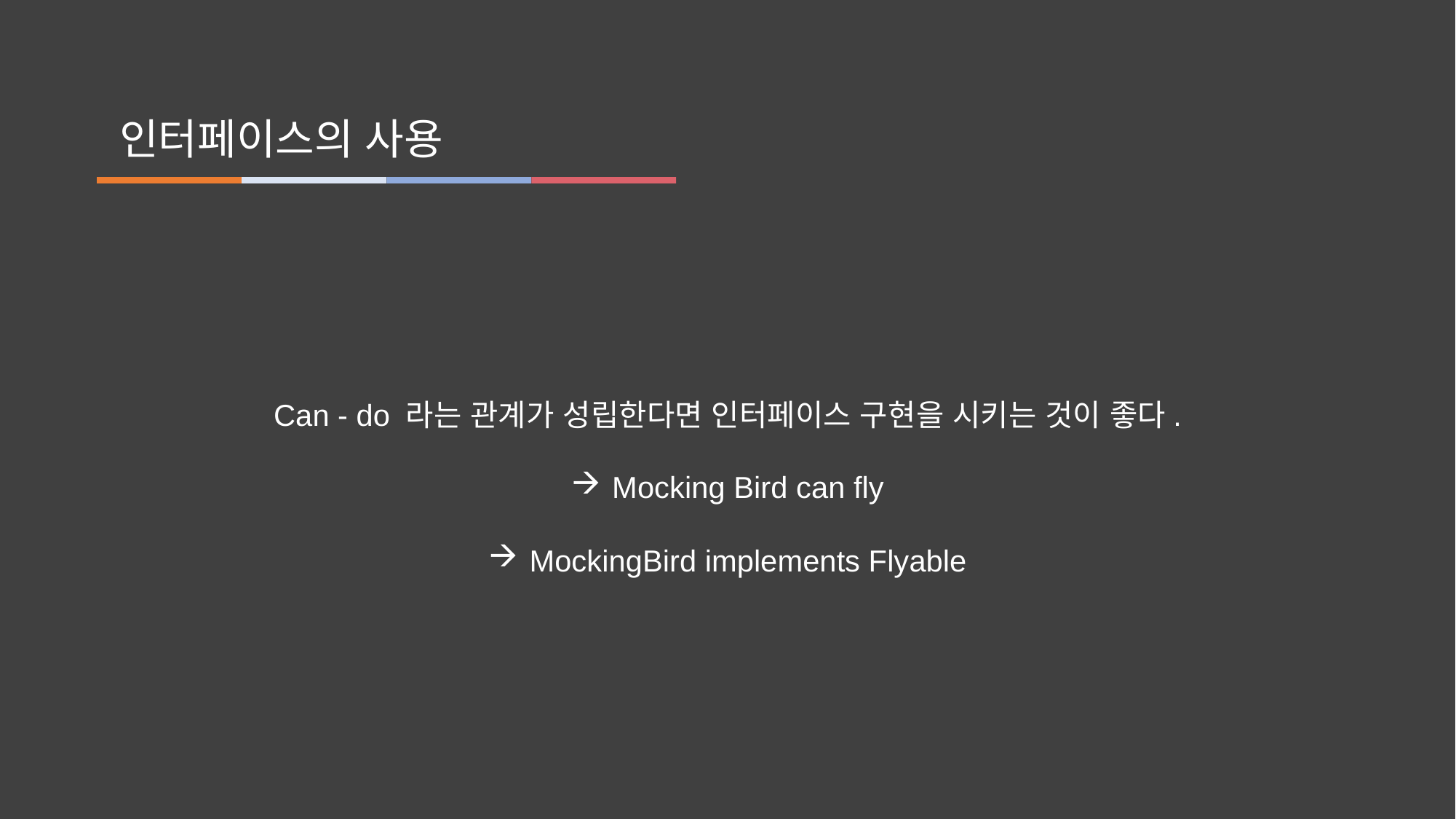

인터페이스의 사용

Can - do 라는 관계가 성립한다면 인터페이스 구현을 시키는 것이 좋다.

Mocking Bird can fly

MockingBird implements Flyable